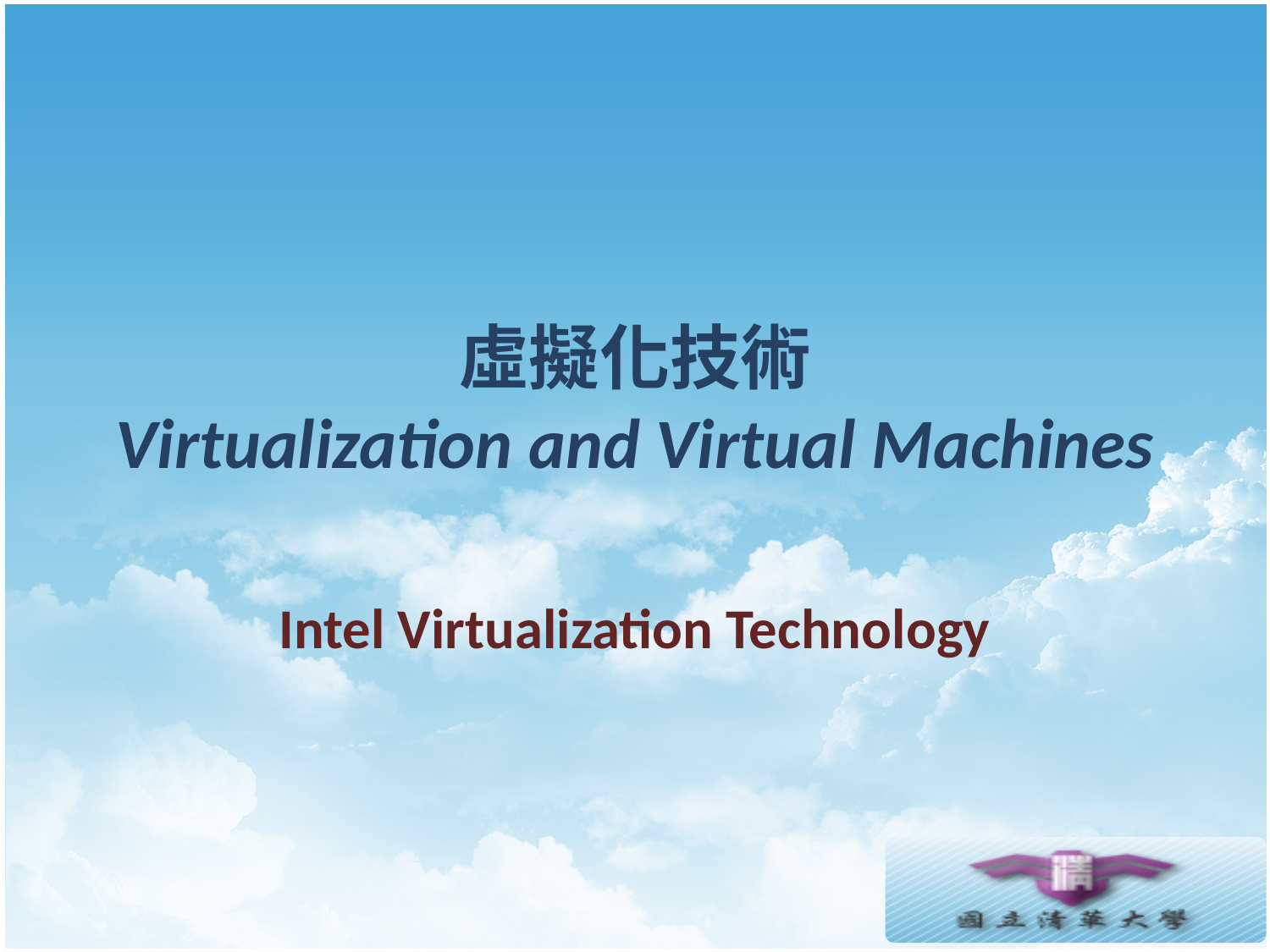

# 虛擬化技術 Virtualization and Virtual Machines
Intel Virtualization Technology